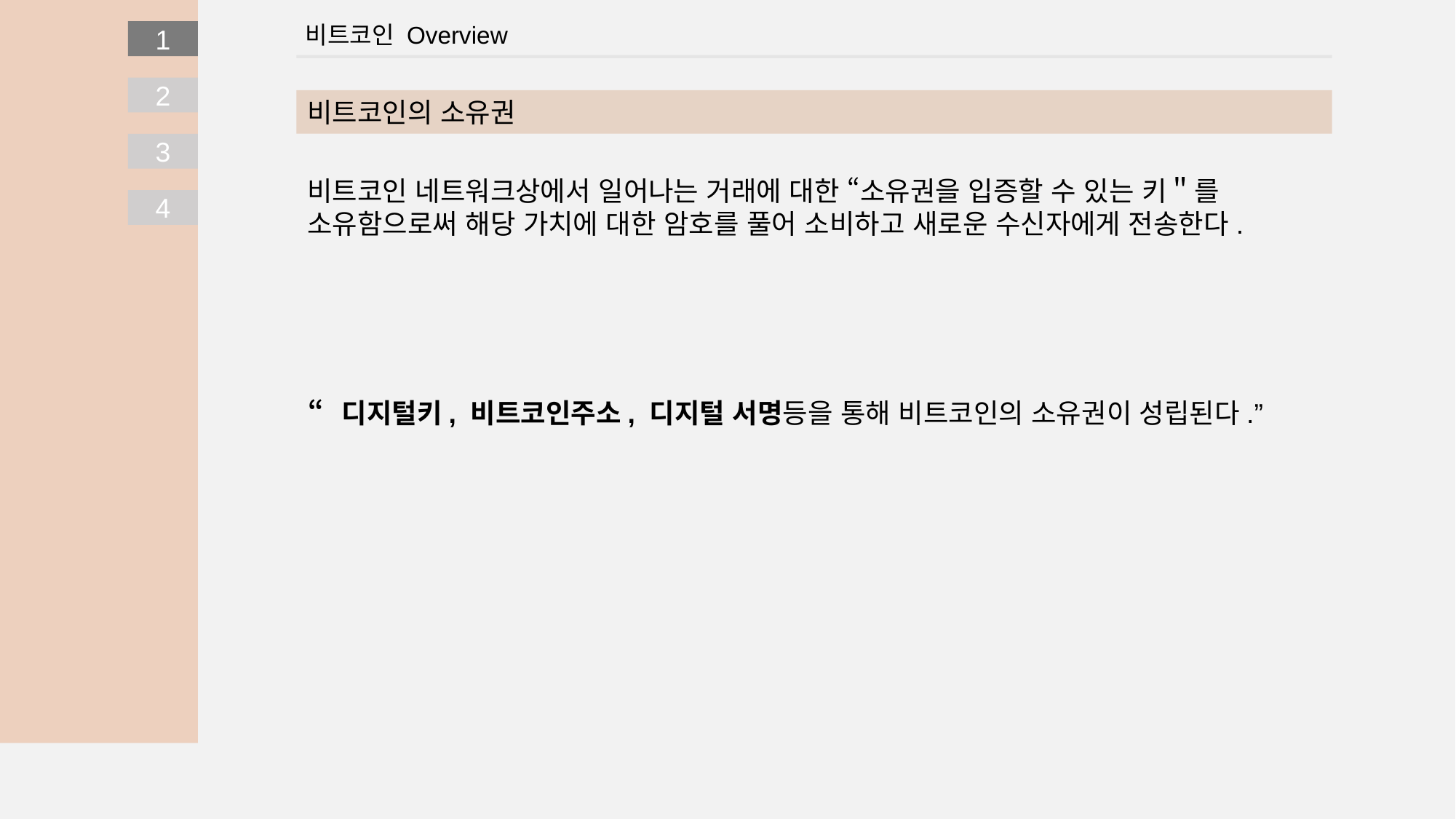

비트코인 Overview

1

2
비트코인의 소유권
3
비트코인 네트워크상에서 일어나는 거래에 대한 “소유권을 입증할 수 있는 키＂를 소유함으로써 해당 가치에 대한 암호를 풀어 소비하고 새로운 수신자에게 전송한다.
4
“디지털키, 비트코인주소, 디지털 서명등을 통해 비트코인의 소유권이 성립된다.”